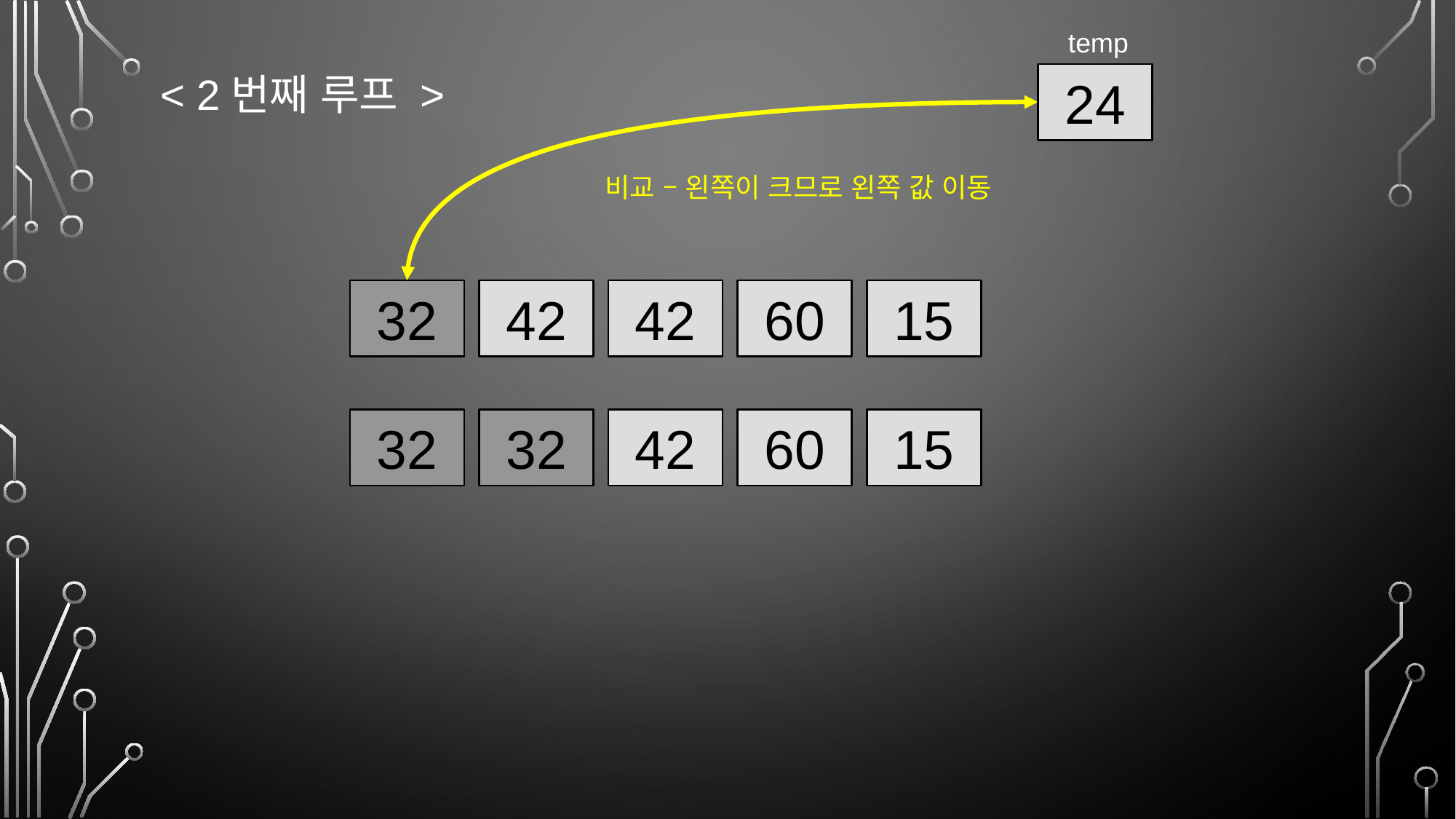

temp
< 2번째 루프 >
24
비교 – 왼쪽이 크므로 왼쪽 값 이동
42
60
15
42
32
42
60
15
32
32